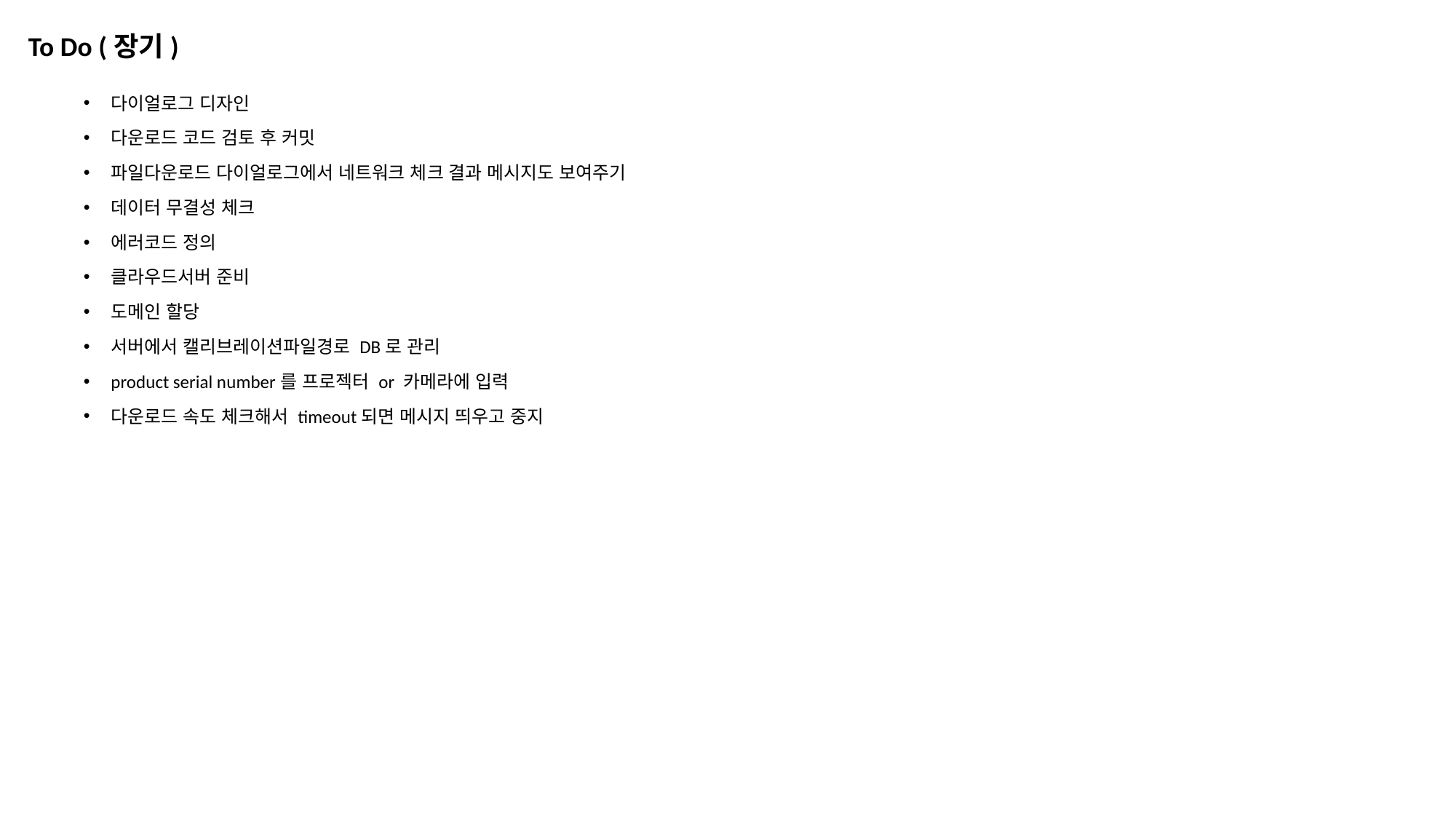

To Do (장기)
다이얼로그 디자인
다운로드 코드 검토 후 커밋
파일다운로드 다이얼로그에서 네트워크 체크 결과 메시지도 보여주기
데이터 무결성 체크
에러코드 정의
클라우드서버 준비
도메인 할당
서버에서 캘리브레이션파일경로 DB로 관리
product serial number를 프로젝터 or 카메라에 입력
다운로드 속도 체크해서 timeout되면 메시지 띄우고 중지